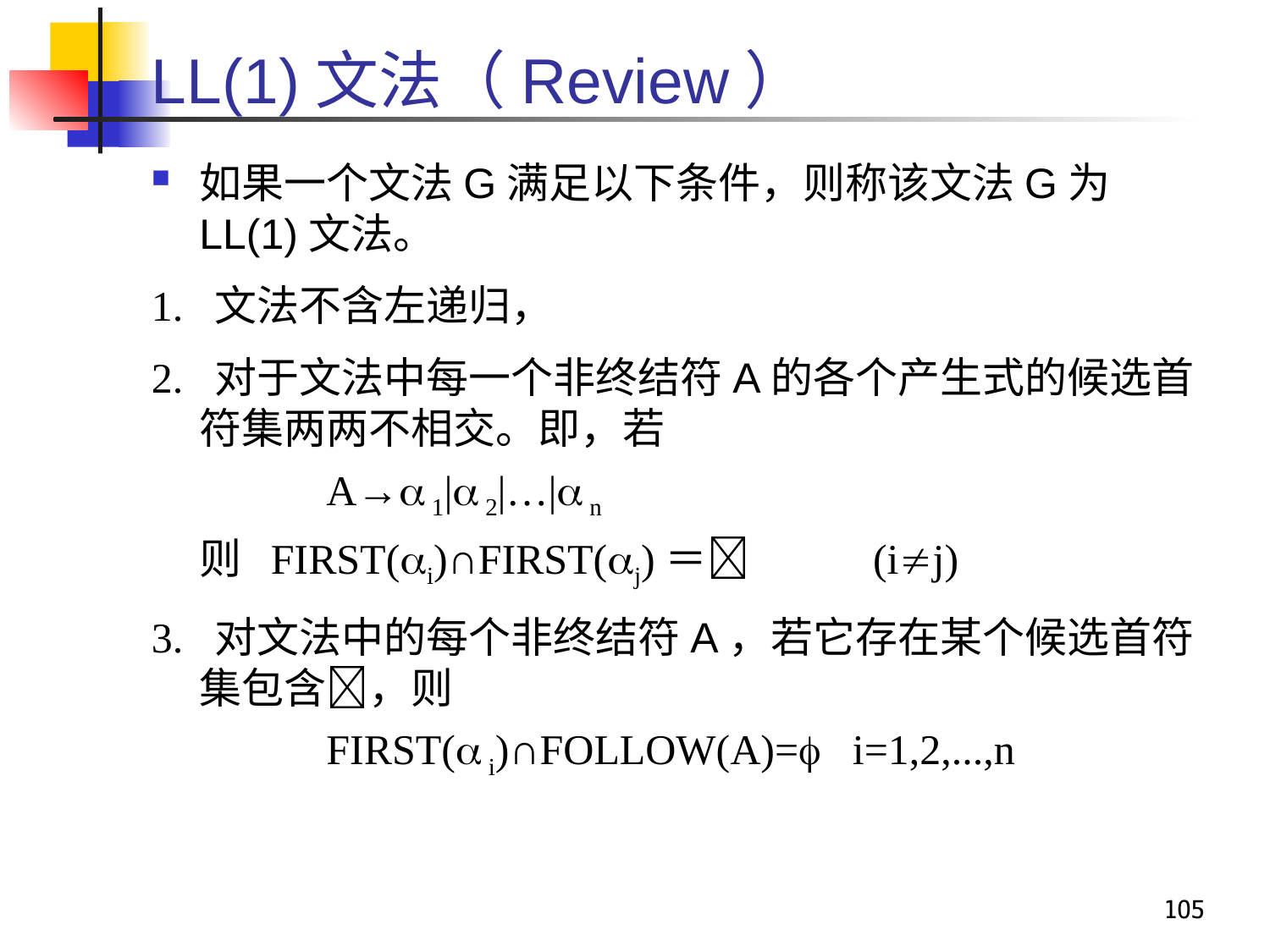

# LL(1)文法（Review）
如果一个文法G满足以下条件，则称该文法G为LL(1)文法。
1.  文法不含左递归，
2.  对于文法中每一个非终结符A的各个产生式的候选首符集两两不相交。即，若
		A→α 1|α 2|…|α n
	则  FIRST(αi)∩FIRST(αj)＝φ	   (i≠j)
3.  对文法中的每个非终结符A，若它存在某个候选首符集包含ε，则
		FIRST(α i)∩FOLLOW(A)=φ   i=1,2,...,n

105